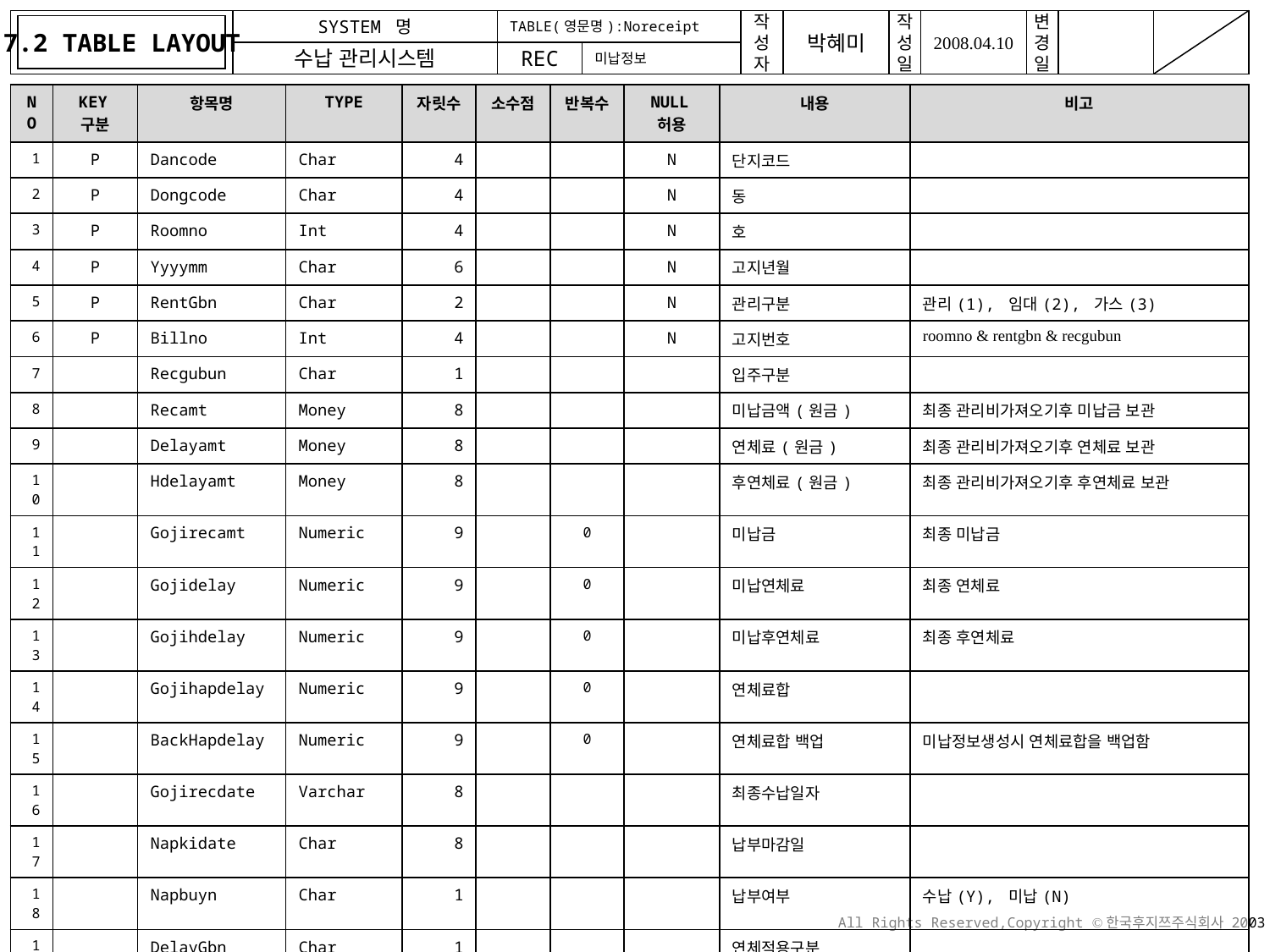

7.2 TABLE LAYOUT
TABLE(영문명):Noreceipt
미납정보
| NO | KEY구분 | 항목명 | TYPE | 자릿수 | 소수점 | 반복수 | NULL허용 | 내용 | 비고 |
| --- | --- | --- | --- | --- | --- | --- | --- | --- | --- |
| 1 | P | Dancode | Char | 4 |  |  | N | 단지코드 |  |
| 2 | P | Dongcode | Char | 4 |  |  | N | 동 |  |
| 3 | P | Roomno | Int | 4 |  |  | N | 호 |  |
| 4 | P | Yyyymm | Char | 6 |  |  | N | 고지년월 |  |
| 5 | P | RentGbn | Char | 2 |  |  | N | 관리구분 | 관리(1), 임대(2), 가스(3) |
| 6 | P | Billno | Int | 4 |  |  | N | 고지번호 | roomno & rentgbn & recgubun |
| 7 |  | Recgubun | Char | 1 |  |  |  | 입주구분 |  |
| 8 |  | Recamt | Money | 8 |  |  |  | 미납금액(원금) | 최종 관리비가져오기후 미납금 보관 |
| 9 |  | Delayamt | Money | 8 |  |  |  | 연체료(원금) | 최종 관리비가져오기후 연체료 보관 |
| 10 |  | Hdelayamt | Money | 8 |  |  |  | 후연체료(원금) | 최종 관리비가져오기후 후연체료 보관 |
| 11 |  | Gojirecamt | Numeric | 9 |  | 0 |  | 미납금 | 최종 미납금 |
| 12 |  | Gojidelay | Numeric | 9 |  | 0 |  | 미납연체료 | 최종 연체료 |
| 13 |  | Gojihdelay | Numeric | 9 |  | 0 |  | 미납후연체료 | 최종 후연체료 |
| 14 |  | Gojihapdelay | Numeric | 9 |  | 0 |  | 연체료합 |  |
| 15 |  | BackHapdelay | Numeric | 9 |  | 0 |  | 연체료합 백업 | 미납정보생성시 연체료합을 백업함 |
| 16 |  | Gojirecdate | Varchar | 8 |  |  |  | 최종수납일자 |  |
| 17 |  | Napkidate | Char | 8 |  |  |  | 납부마감일 |  |
| 18 |  | Napbuyn | Char | 1 |  |  |  | 납부여부 | 수납(Y), 미납(N) |
| 19 |  | DelayGbn | Char | 1 |  |  |  | 연체적용구분 |  |
| 20 |  | Tmp\_delay | Money | 8 |  |  |  | 시점 연체료 |  |
| 21 |  | Tmp\_hdelay | Money | 8 |  |  |  | 시점 후연체료 |  |